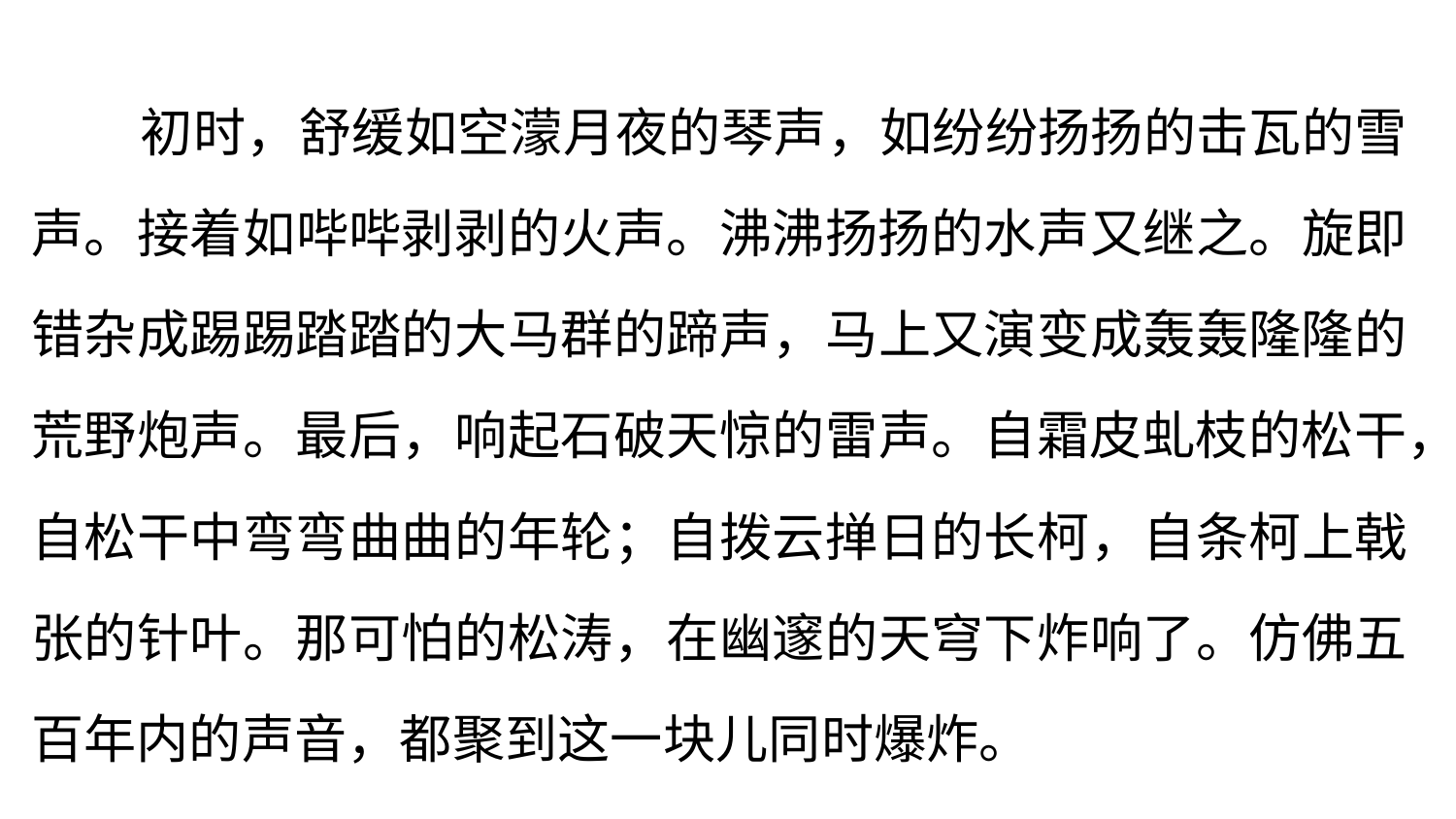

初时，舒缓如空濛月夜的琴声，如纷纷扬扬的击瓦的雪声。接着如哔哔剥剥的火声。沸沸扬扬的水声又继之。旋即错杂成踢踢踏踏的大马群的蹄声，马上又演变成轰轰隆隆的荒野炮声。最后，响起石破天惊的雷声。自霜皮虬枝的松干，自松干中弯弯曲曲的年轮；自拨云掸日的长柯，自条柯上戟张的针叶。那可怕的松涛，在幽邃的天穹下炸响了。仿佛五百年内的声音，都聚到这一块儿同时爆炸。